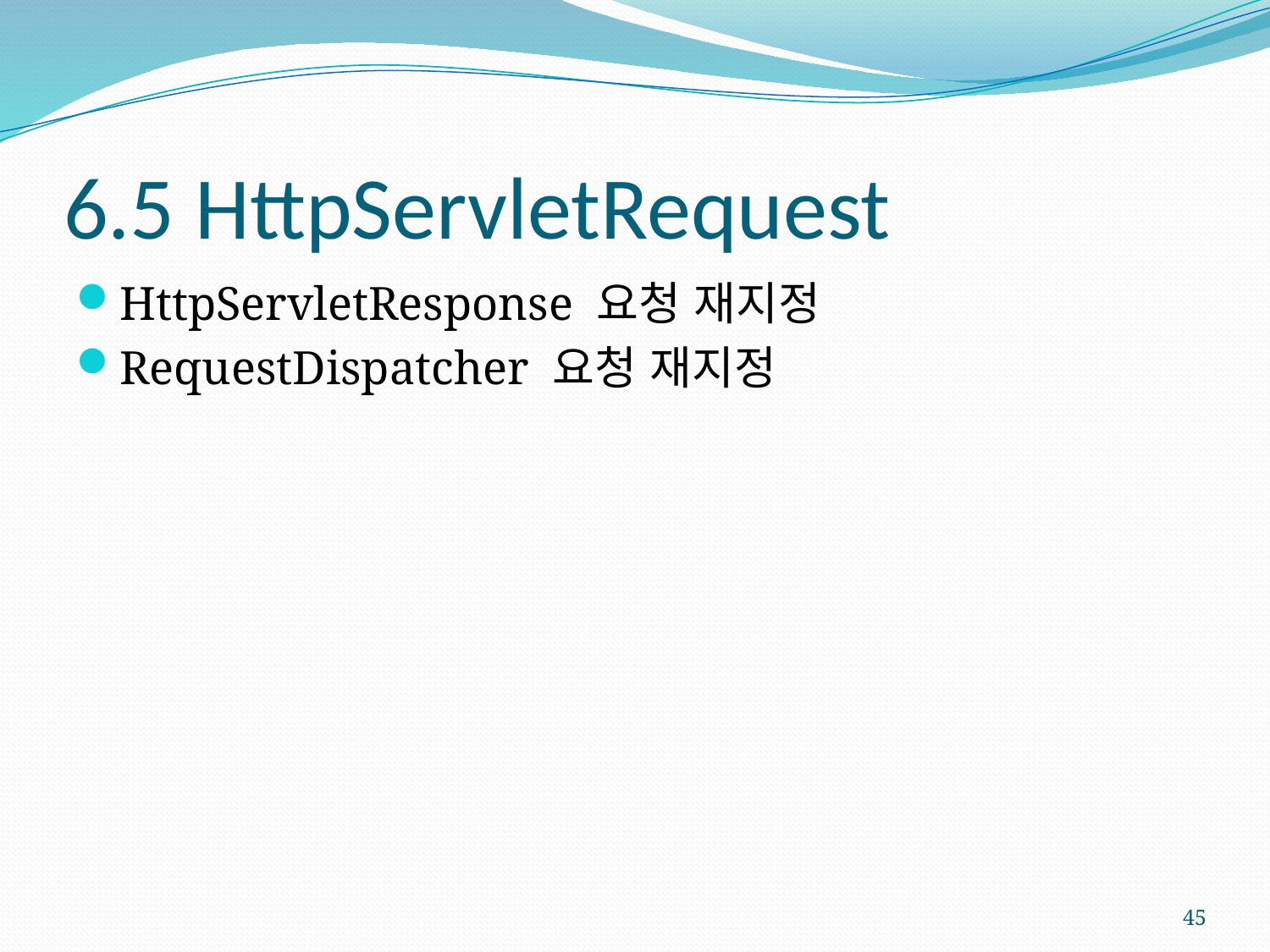

# 6.5 HttpServletRequest
HttpServletResponse 요청 재지정
RequestDispatcher 요청 재지정
45